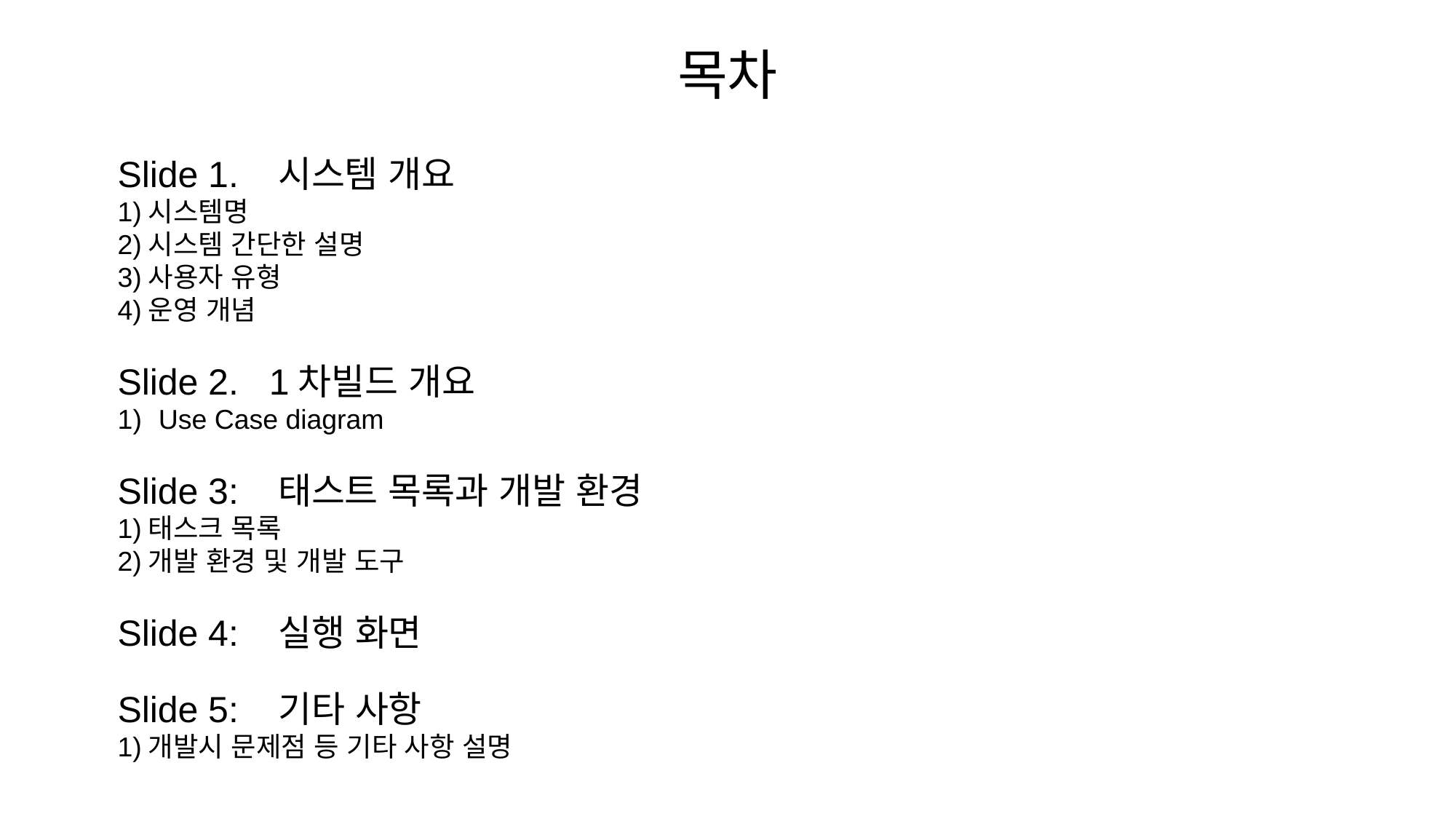

목차
Slide 1.   시스템 개요
1)시스템명
2)시스템 간단한 설명
3)사용자 유형
4)운영 개념

Slide 2.   1차빌드 개요
Use Case diagram

Slide 3:   태스트 목록과 개발 환경
1)태스크 목록
2)개발 환경 및 개발 도구

Slide 4:   실행 화면

Slide 5:   기타 사항
1)개발시 문제점 등 기타 사항 설명